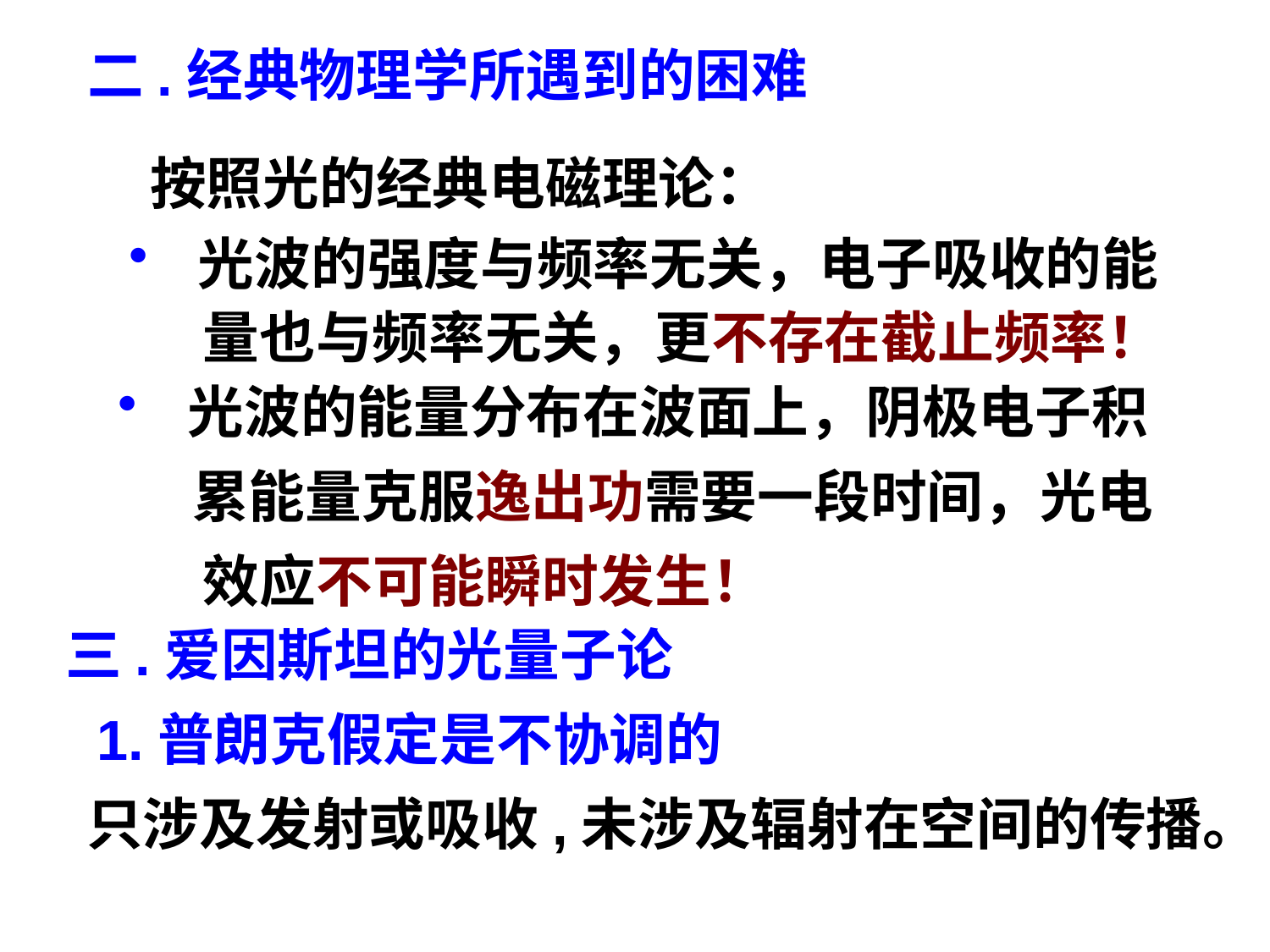

二.经典物理学所遇到的困难
按照光的经典电磁理论：
  光波的强度与频率无关，电子吸收的能
量也与频率无关，更不存在截止频率！
  光波的能量分布在波面上，阴极电子积
累能量克服逸出功需要一段时间，光电
效应不可能瞬时发生！
三.爱因斯坦的光量子论
1.普朗克假定是不协调的
只涉及发射或吸收,未涉及辐射在空间的传播。